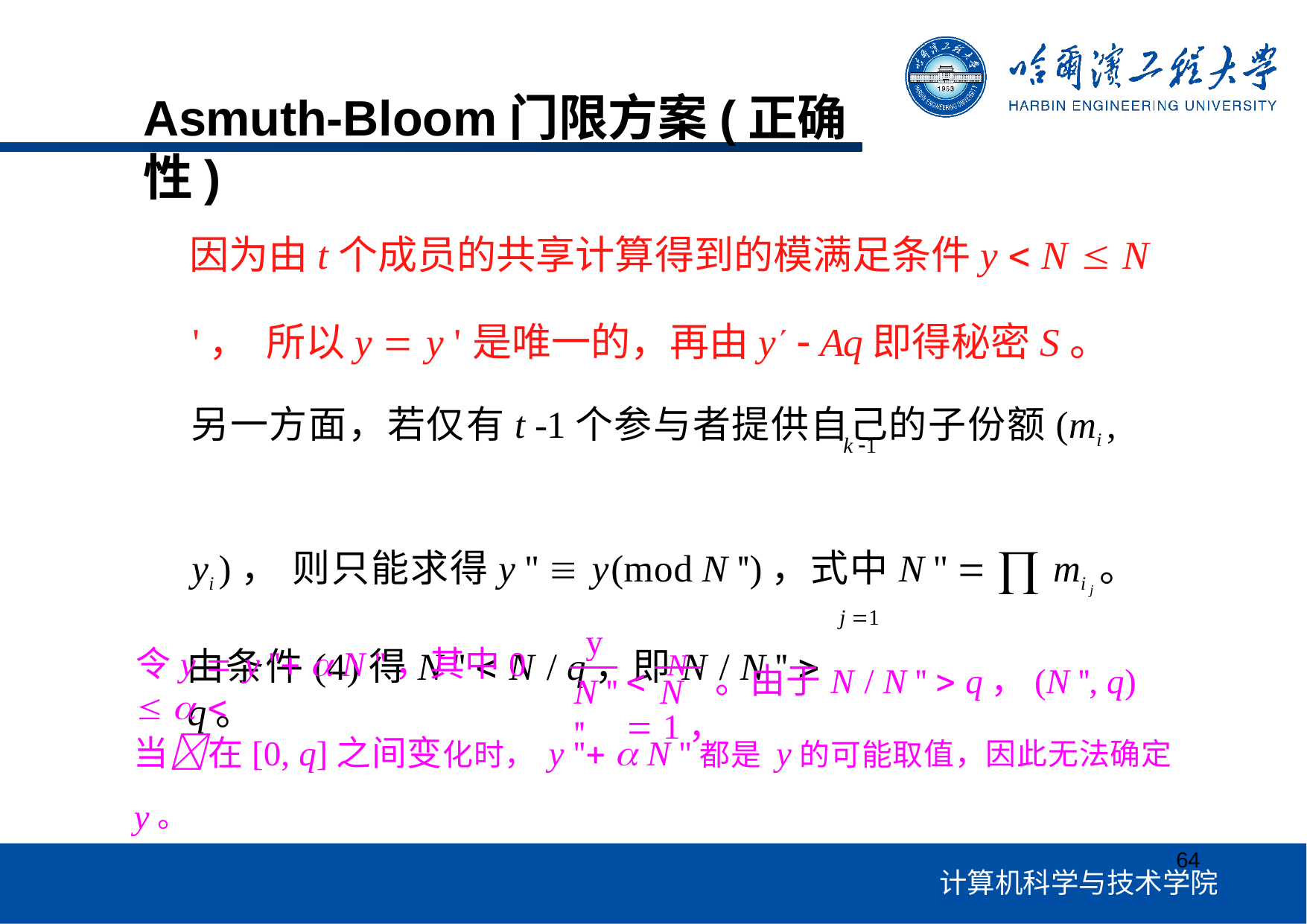

# Asmuth-Bloom门限方案(正确性)
因为由t个成员的共享计算得到的模满足条件y < N ≤ N '，  所以y = y '是唯一的，再由y′ − Aq即得秘密S。
另一方面，若仅有t -1个参与者提供自己的子份额(mi , yi )，  则只能求得y '' ≡ y(mod N '')，式中N '' = ∏ mij。
j =1
由条件(4)得N '' < N / q，即N / N '' > q。
k −1
y
令y = y ''+ α N ''，其中0 ≤ α <
<	N 。由于N / N '' > q，(N '', q) = 1，
N ''	N ''

当α在[0, q]之间变化时，y ''+ α N ''都是y的可能取值，因此无法确定y。
64